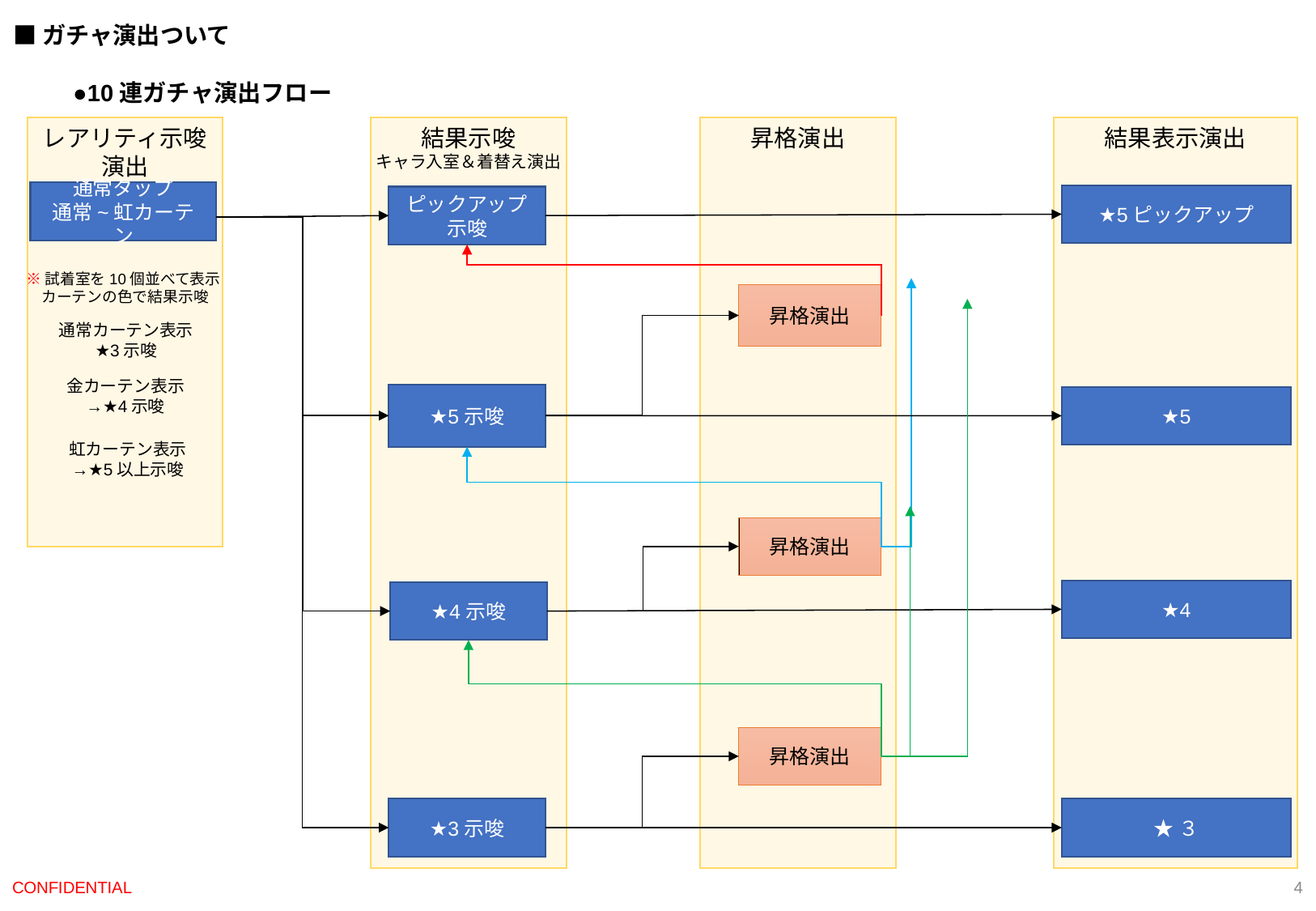

■ガチャ演出ついて
●10連ガチャ演出フロー
レアリティ示唆演出
結果示唆
昇格演出
結果表示演出
キャラ入室＆着替え演出
通常タップ
通常~虹カーテン
★5ピックアップ
ピックアップ示唆
※試着室を10個並べて表示
　カーテンの色で結果示唆

昇格演出

通常カーテン表示
★3示唆
金カーテン表示
→★4示唆
★5示唆
★5
虹カーテン表示
→★5以上示唆

昇格演出
★4
★4示唆
昇格演出
★3示唆
★３
4
CONFIDENTIAL